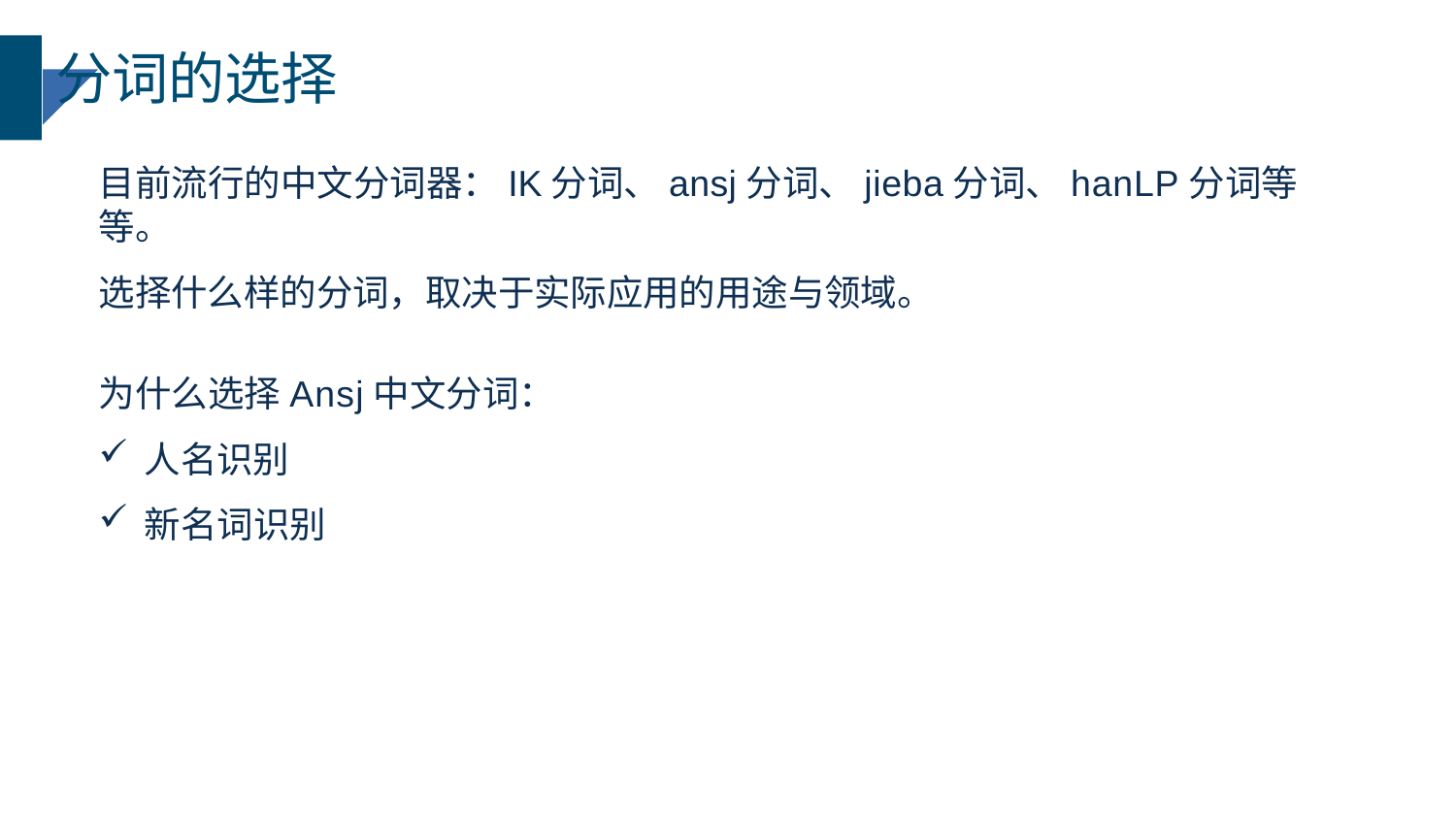

# 分词的选择
目前流行的中文分词器：IK分词、ansj分词、jieba分词、hanLP分词等等。
选择什么样的分词，取决于实际应用的用途与领域。

为什么选择Ansj中文分词：
人名识别
新名词识别